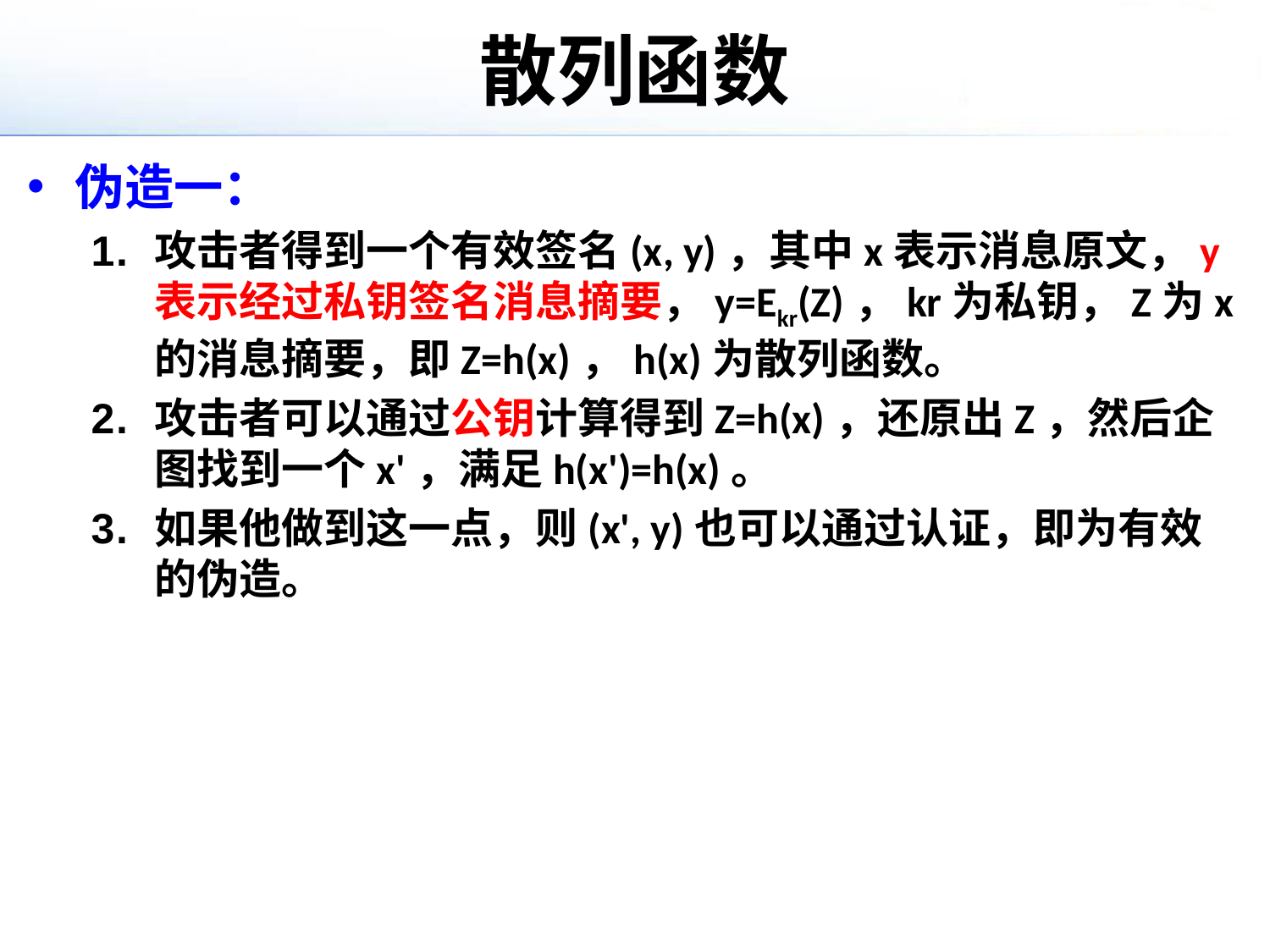

# 散列函数
伪造一：
攻击者得到一个有效签名(x, y)，其中x表示消息原文，y表示经过私钥签名消息摘要，y=Ekr(Z)，kr为私钥，Z为x的消息摘要，即Z=h(x)，h(x)为散列函数。
攻击者可以通过公钥计算得到Z=h(x)，还原出Z，然后企图找到一个x'，满足h(x')=h(x)。
如果他做到这一点，则(x', y)也可以通过认证，即为有效的伪造。